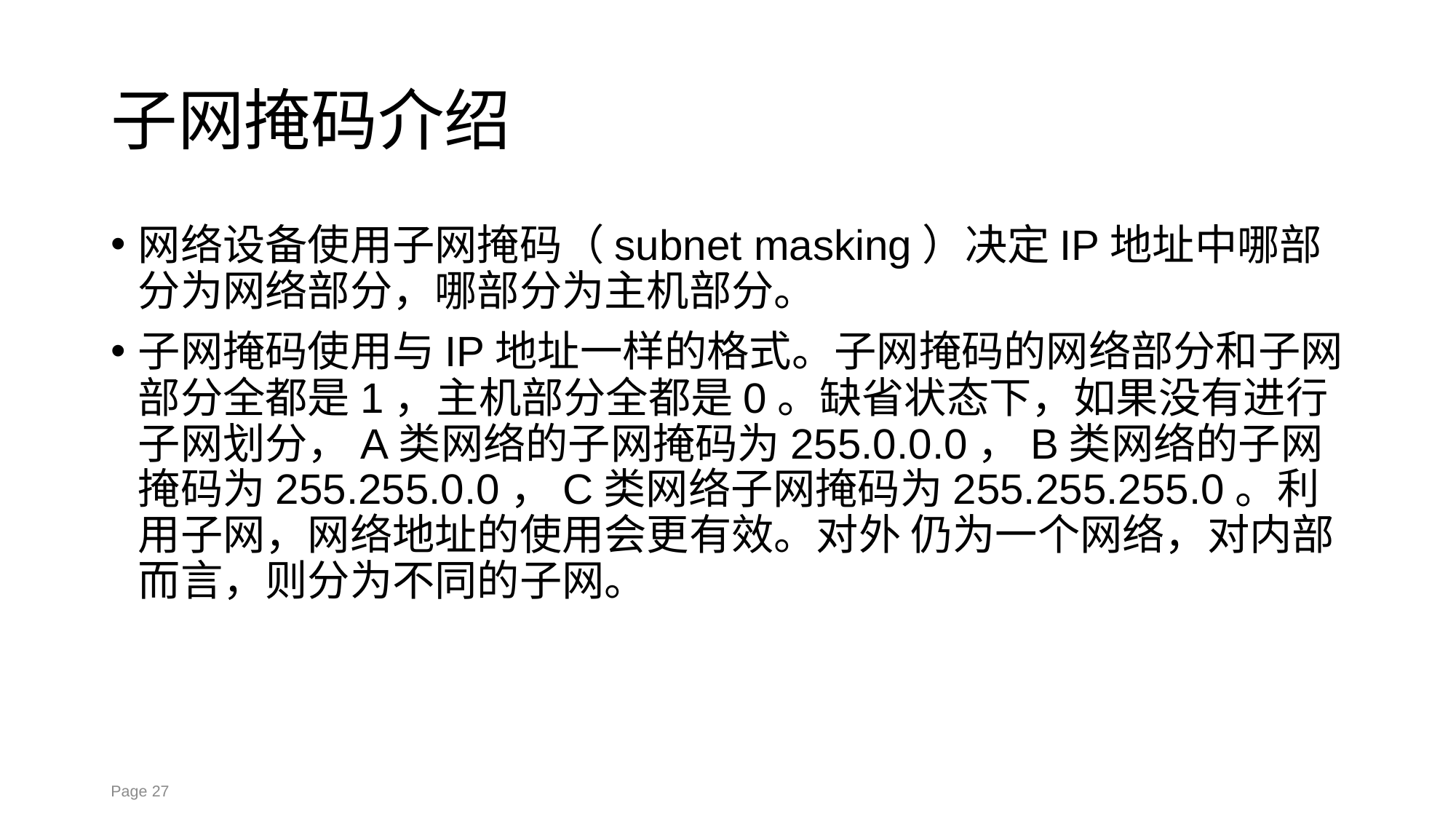

# 子网掩码介绍
网络设备使用子网掩码（subnet masking）决定IP地址中哪部分为网络部分，哪部分为主机部分。
子网掩码使用与IP地址一样的格式。子网掩码的网络部分和子网部分全都是1，主机部分全都是0。缺省状态下，如果没有进行子网划分，A类网络的子网掩码为255.0.0.0，B类网络的子网掩码为255.255.0.0，C类网络子网掩码为255.255.255.0。利用子网，网络地址的使用会更有效。对外 仍为一个网络，对内部而言，则分为不同的子网。

Page 27